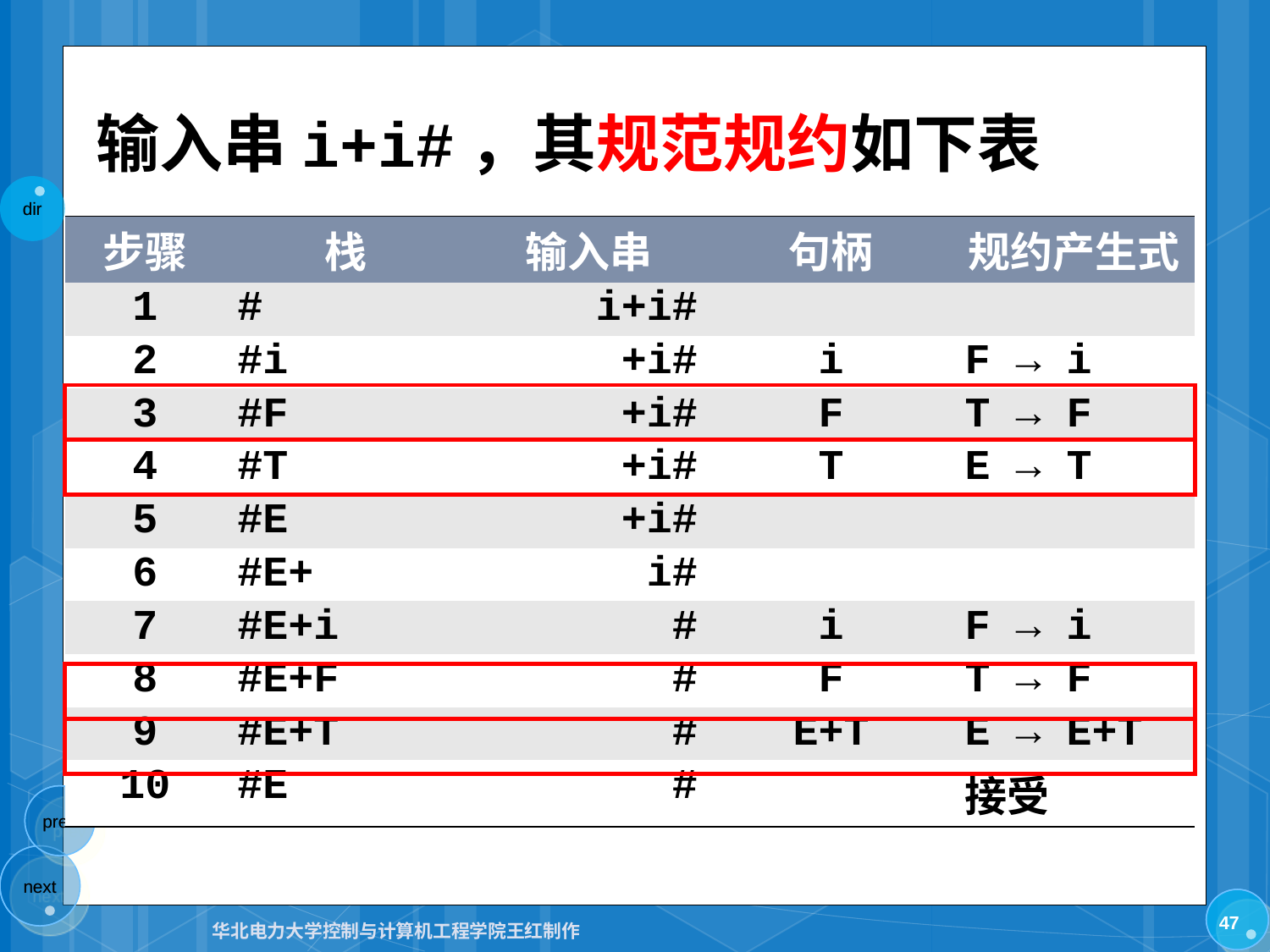

# 输入串i+i#，其规范规约如下表
| 步骤 | 栈 | 输入串 | 句柄 | 规约产生式 |
| --- | --- | --- | --- | --- |
| 1 | # | i+i# |  |  |
| 2 | #i | +i# | i | F → i |
| 3 | #F | +i# | F | T → F |
| 4 | #T | +i# | T | E → T |
| 5 | #E | +i# |  |  |
| 6 | #E+ | i# |  |  |
| 7 | #E+i | # | i | F → i |
| 8 | #E+F | # | F | T → F |
| 9 | #E+T | # | E+T | E → E+T |
| 10 | #E | # |  | 接受 |

47
华北电力大学控制与计算机工程学院王红制作